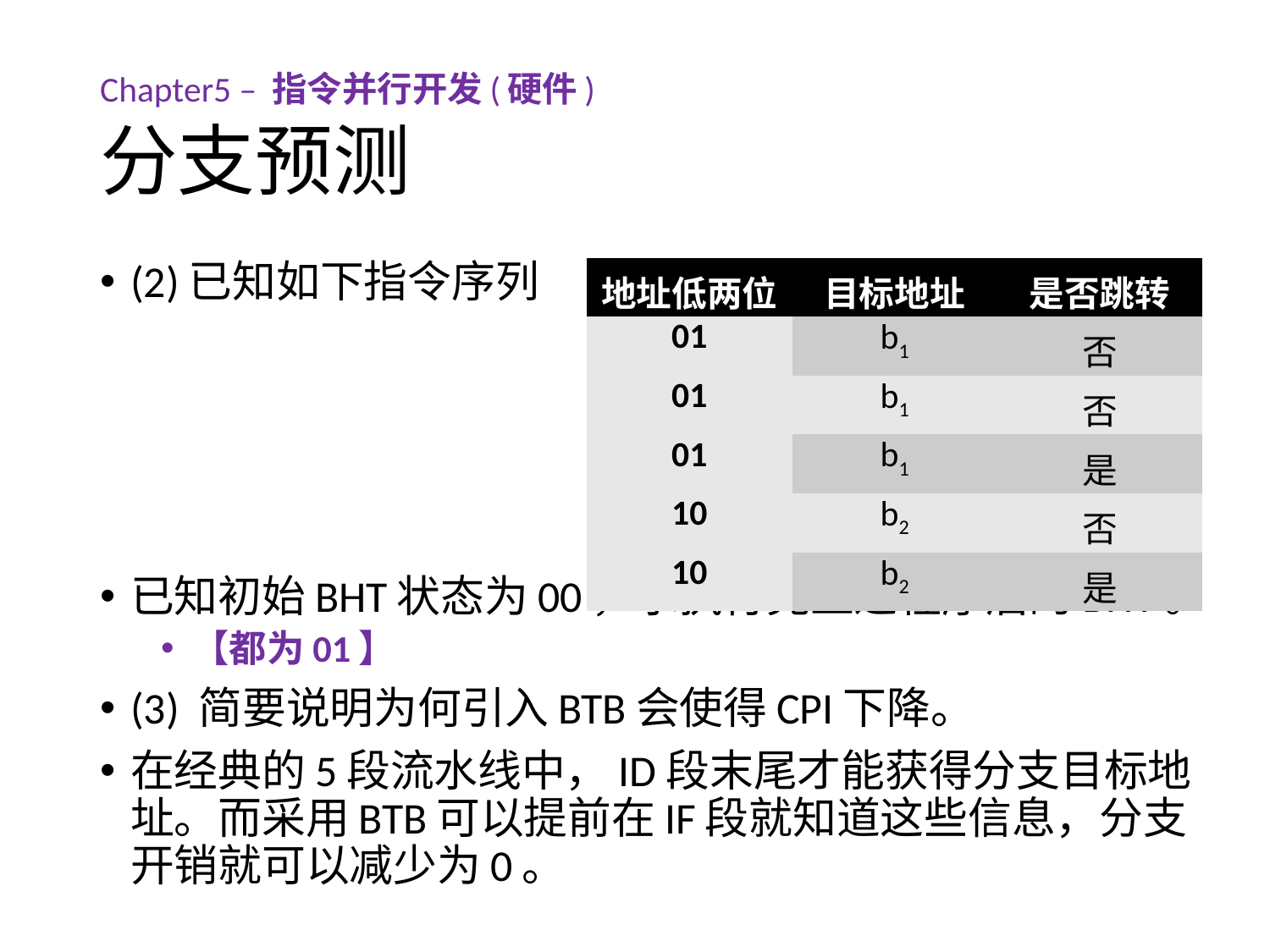

Chapter5 – 指令并行开发(硬件)
# 分支预测
(2)已知如下指令序列

已知初始BHT状态为00，求执行完上述程序后的BHT。
【都为01】
(3) 简要说明为何引入BTB会使得CPI下降。
在经典的5段流水线中，ID段末尾才能获得分支目标地址。而采用BTB可以提前在IF段就知道这些信息，分支开销就可以减少为0。

| 地址低两位 | 目标地址 | 是否跳转 |
| --- | --- | --- |
| 01 | b1 | 否 |
| 01 | b1 | 否 |
| 01 | b1 | 是 |
| 10 | b2 | 否 |
| 10 | b2 | 是 |